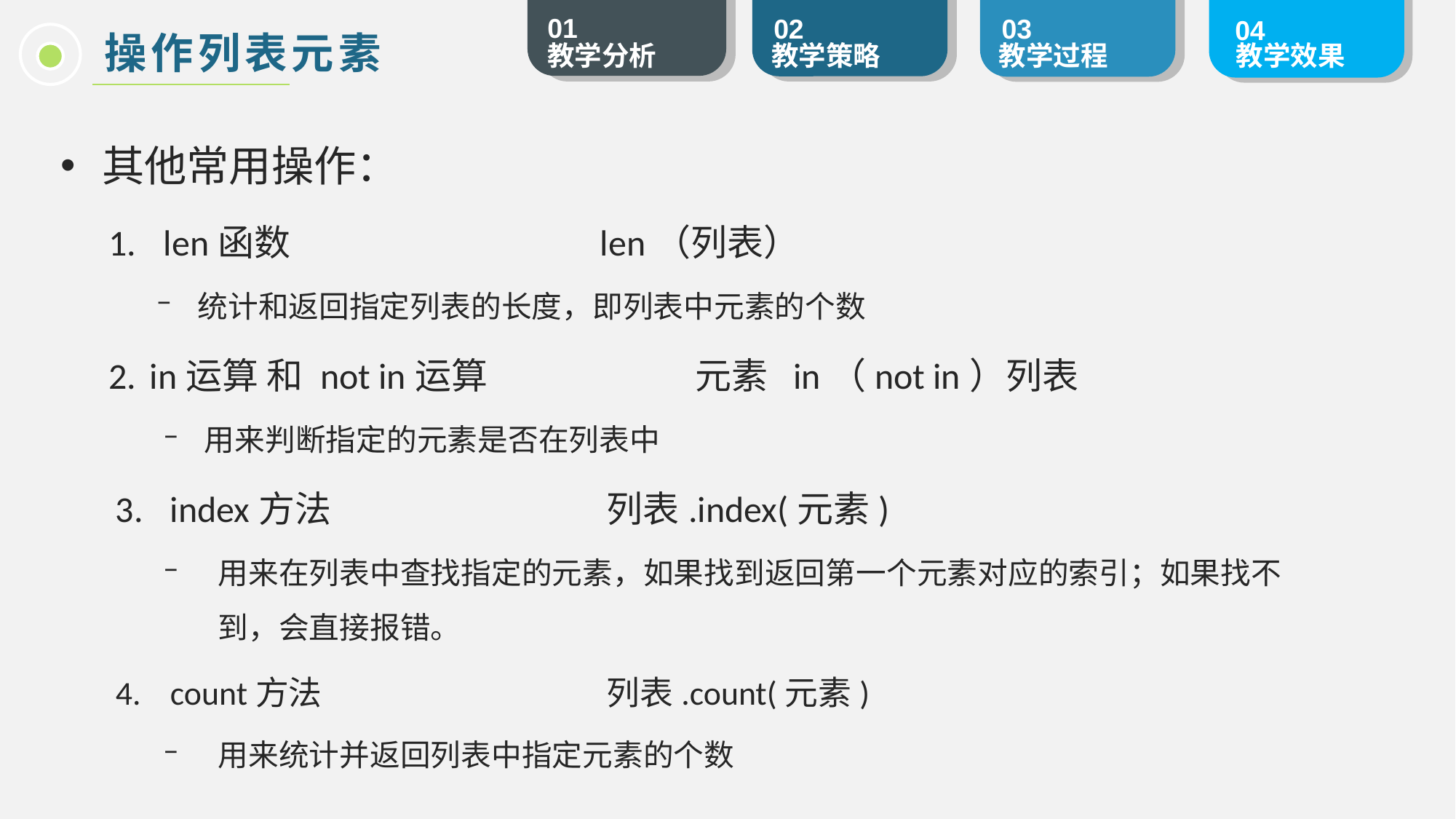

操作列表元素

其他常用操作：
len函数 			len（列表）
统计和返回指定列表的长度，即列表中元素的个数
in运算 和 not in运算		元素  in（not in）列表
用来判断指定的元素是否在列表中
index方法			列表.index(元素)
用来在列表中查找指定的元素，如果找到返回第一个元素对应的索引；如果找不到，会直接报错。
count方法			列表.count(元素)
用来统计并返回列表中指定元素的个数